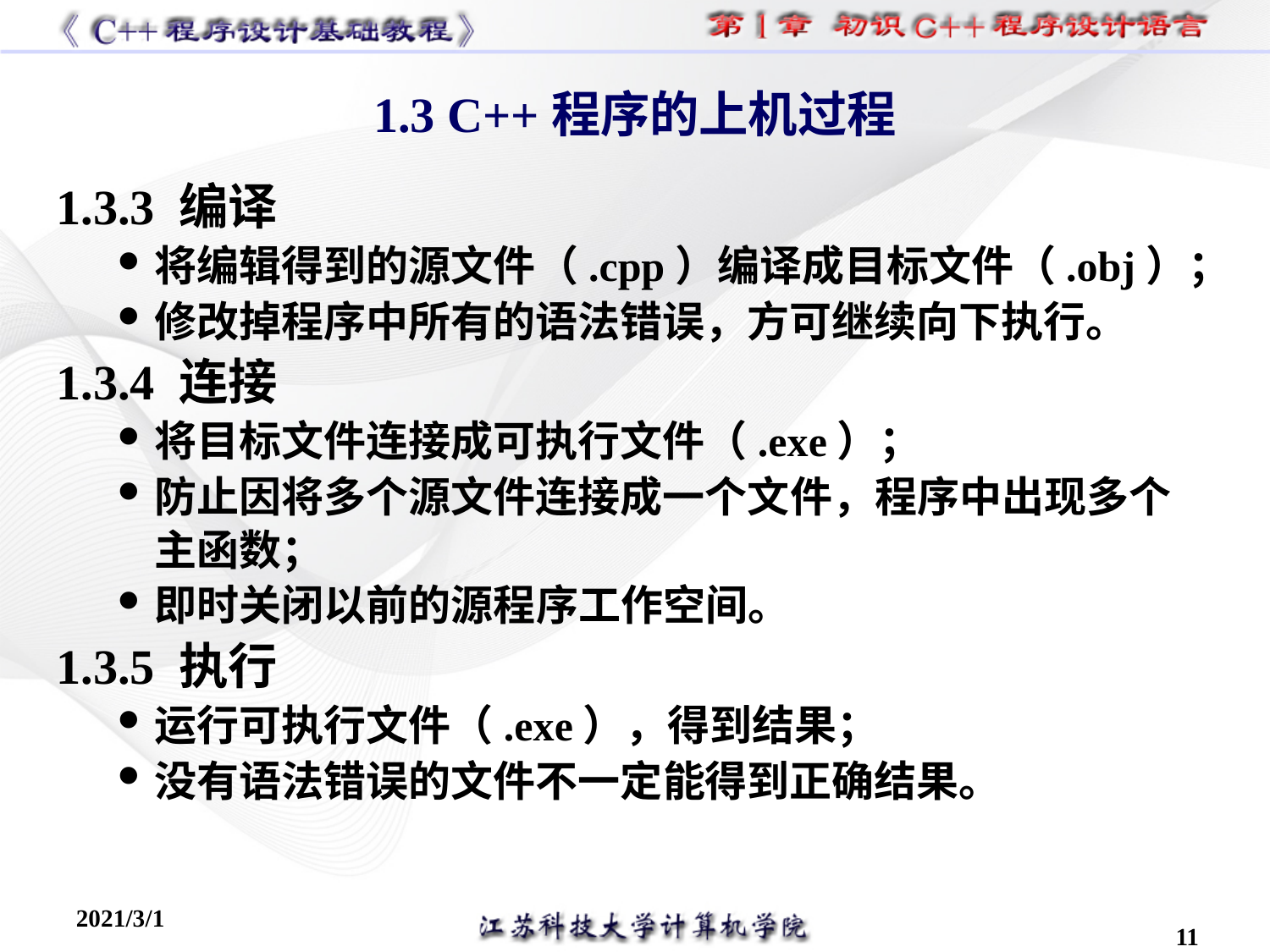

1.3 C++程序的上机过程
1.3.3 编译
将编辑得到的源文件（.cpp）编译成目标文件（.obj）；
修改掉程序中所有的语法错误，方可继续向下执行。
1.3.4 连接
将目标文件连接成可执行文件（.exe）；
防止因将多个源文件连接成一个文件，程序中出现多个主函数；
即时关闭以前的源程序工作空间。
1.3.5 执行
运行可执行文件（.exe），得到结果；
没有语法错误的文件不一定能得到正确结果。